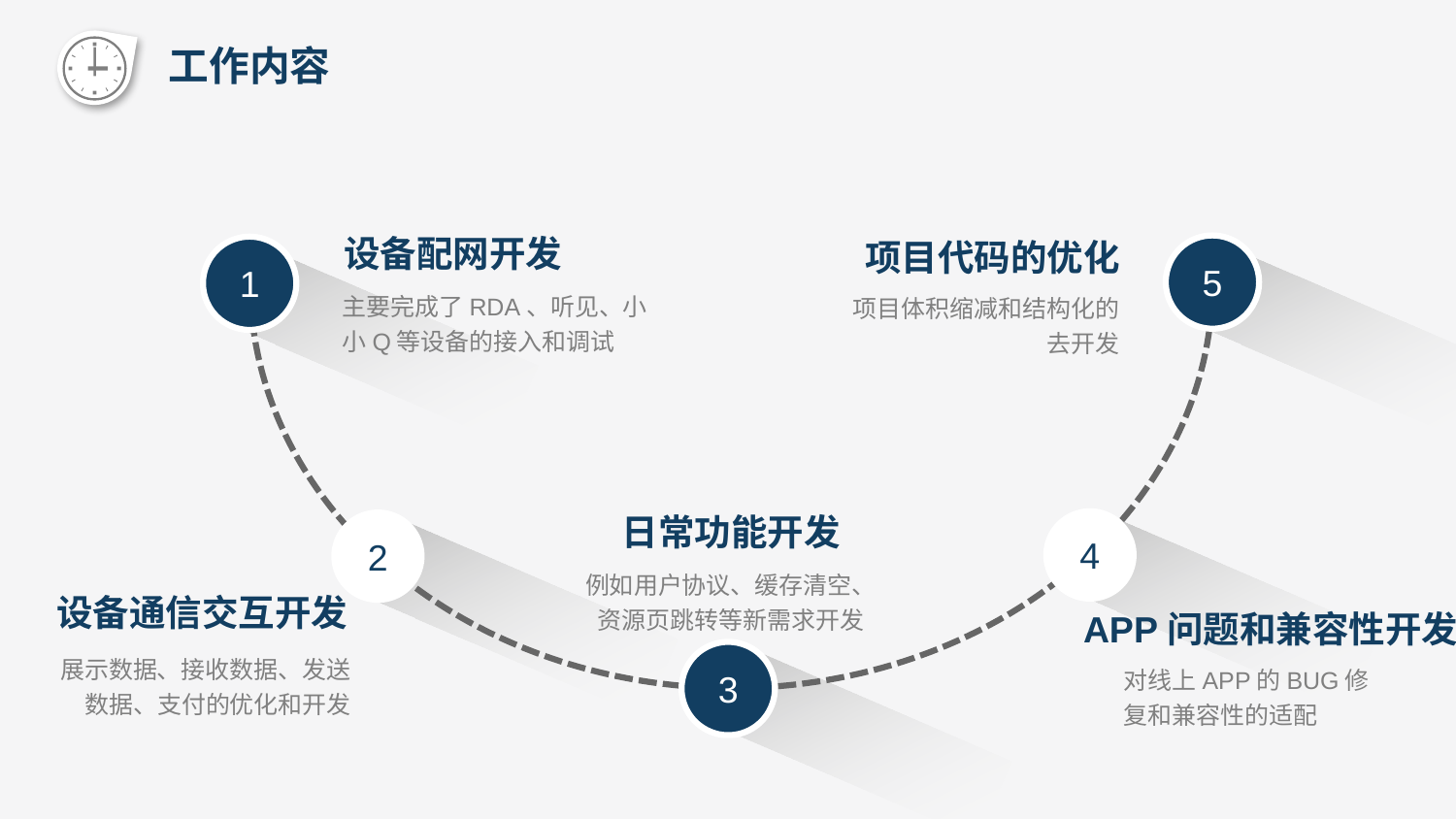

5
1
4
2
3

工作内容
设备配网开发
主要完成了RDA、听见、小小Q等设备的接入和调试
项目代码的优化
项目体积缩减和结构化的去开发

日常功能开发
例如用户协议、缓存清空、资源页跳转等新需求开发

设备通信交互开发
展示数据、接收数据、发送数据、支付的优化和开发
APP问题和兼容性开发
对线上APP的BUG修复和兼容性的适配